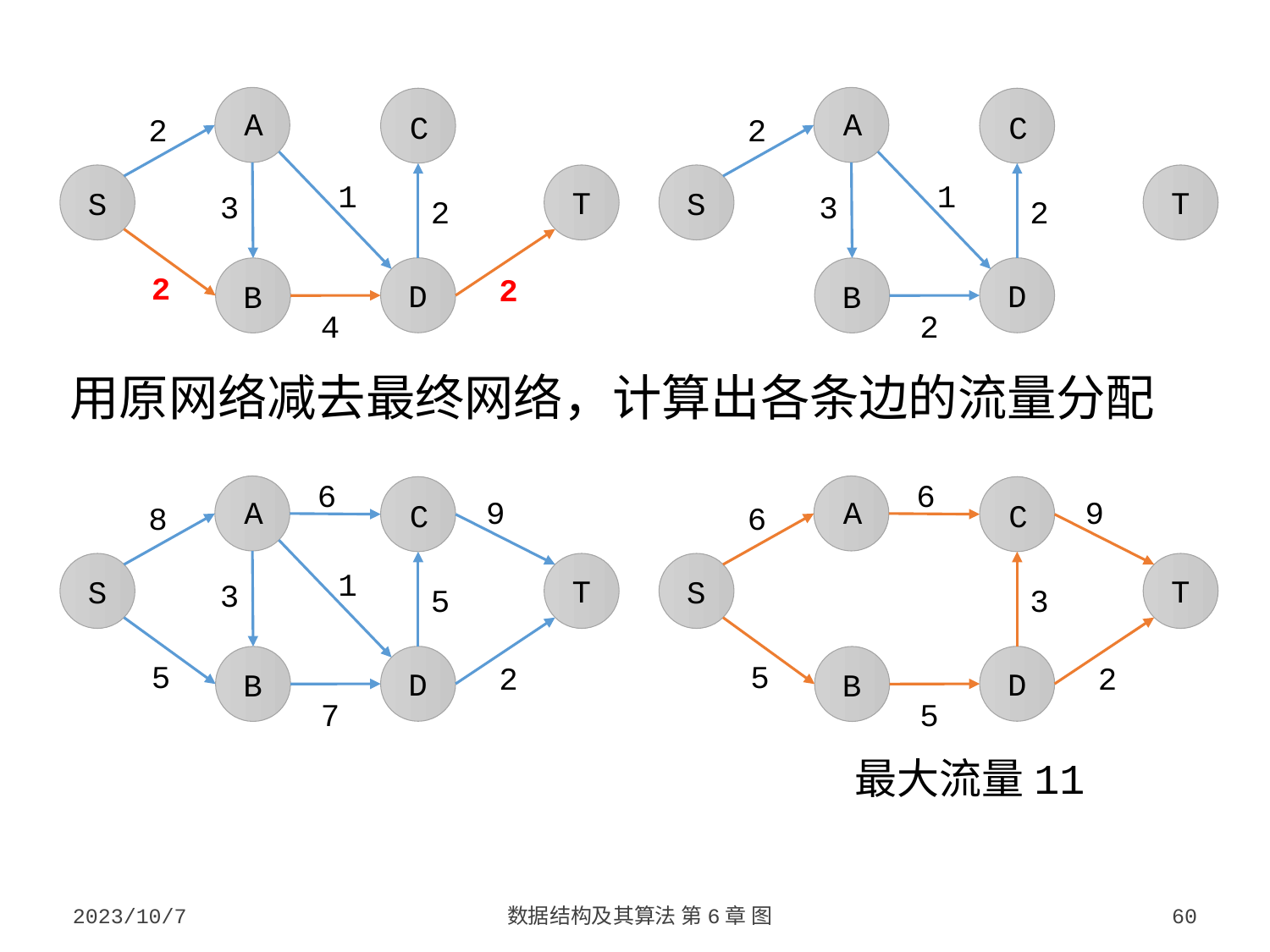

A
C
2

1
T
S
3
2

D
B
2

A
C
2

1
T
S
3
2

2
2
D
B
4
用原网络减去最终网络，计算出各条边的流量分配
6

9
A
C
8

1
T
S
3
5

5
2
D
B
7
6

9
A
C
6

T
S
3

5
2
D
B
5
最大流量11
2023/10/7
数据结构及其算法 第6章 图
60